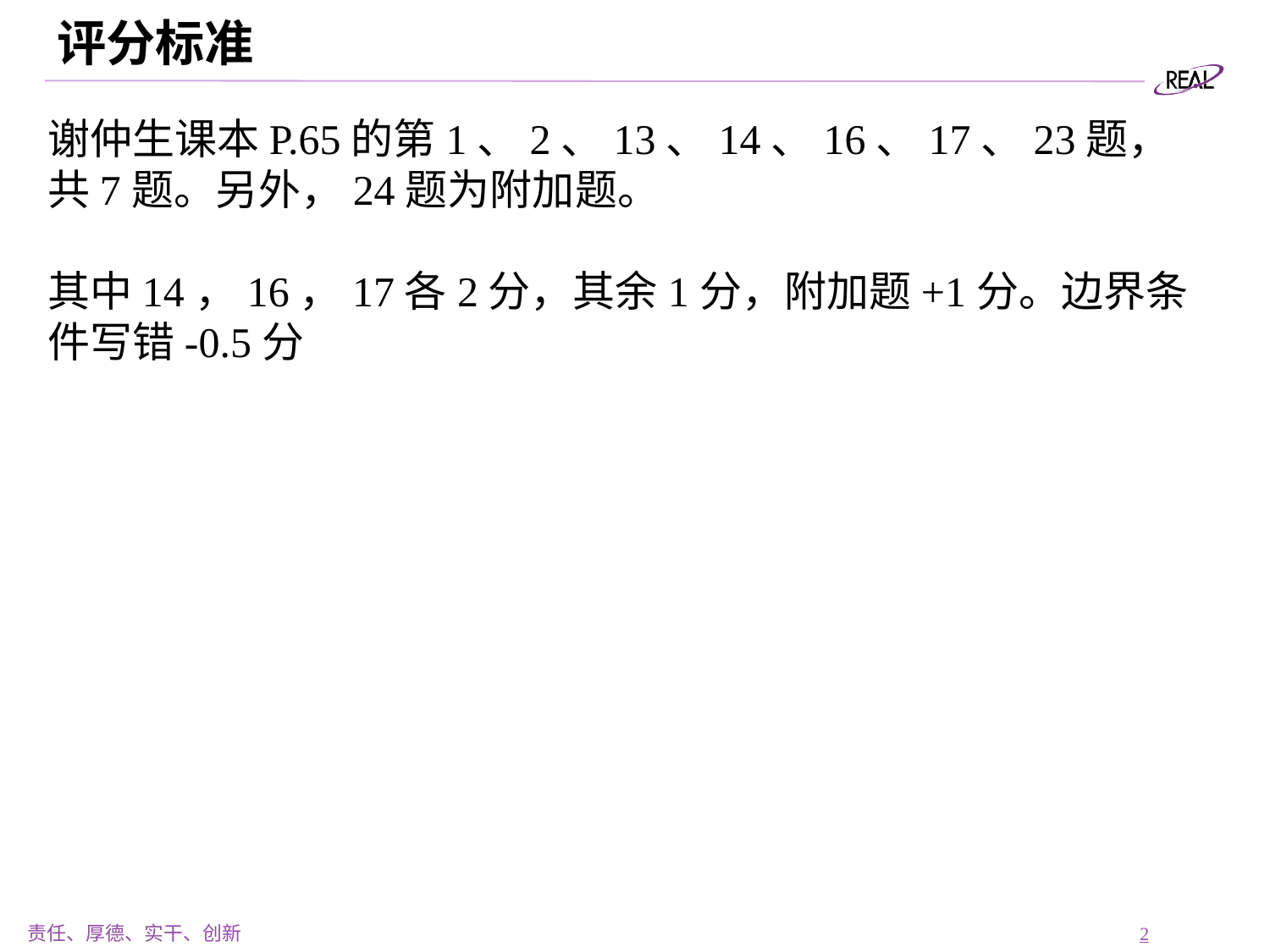

# 评分标准
谢仲生课本P.65的第1、2、13、14、16、17、23题，共7题。另外，24题为附加题。

其中14，16，17各2分，其余1分，附加题+1分。边界条件写错-0.5分